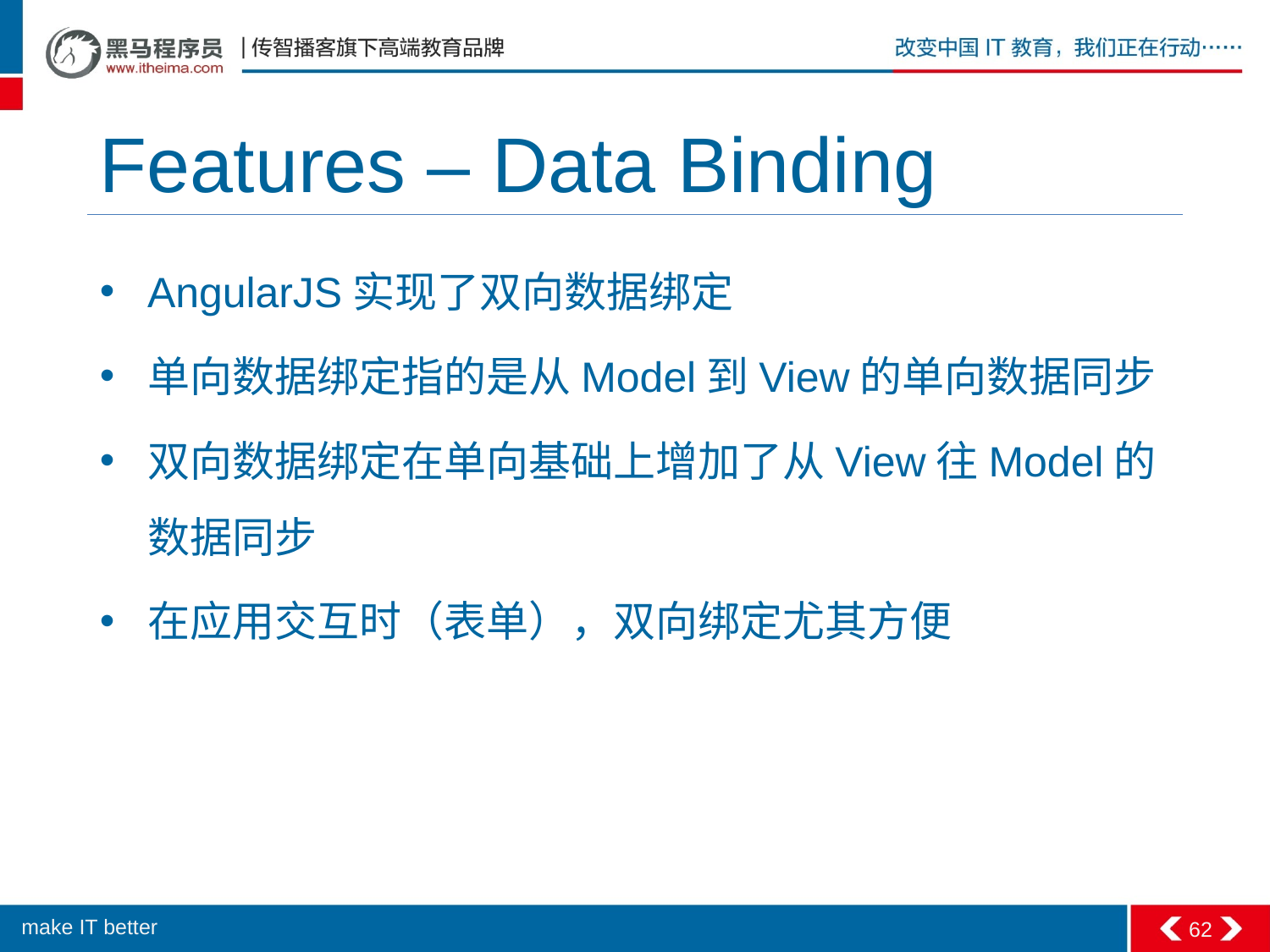

# Features – Data Binding
AngularJS实现了双向数据绑定
单向数据绑定指的是从Model到View的单向数据同步
双向数据绑定在单向基础上增加了从View往Model的数据同步
在应用交互时（表单），双向绑定尤其方便
62

make IT better